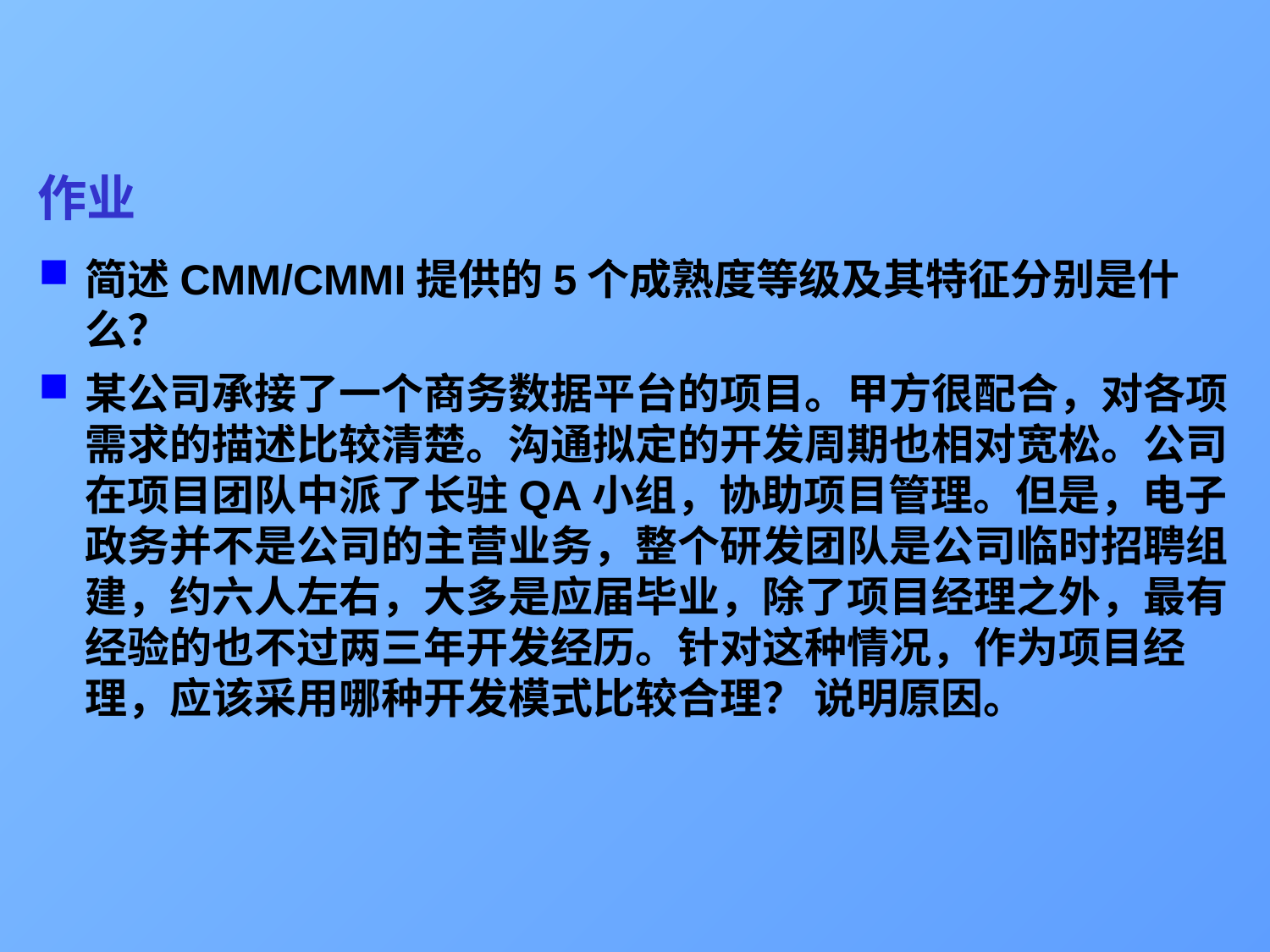

# 作业
简述CMM/CMMI提供的5个成熟度等级及其特征分别是什么？
某公司承接了一个商务数据平台的项目。甲方很配合，对各项需求的描述比较清楚。沟通拟定的开发周期也相对宽松。公司在项目团队中派了长驻QA小组，协助项目管理。但是，电子政务并不是公司的主营业务，整个研发团队是公司临时招聘组建，约六人左右，大多是应届毕业，除了项目经理之外，最有经验的也不过两三年开发经历。针对这种情况，作为项目经理，应该采用哪种开发模式比较合理？ 说明原因。